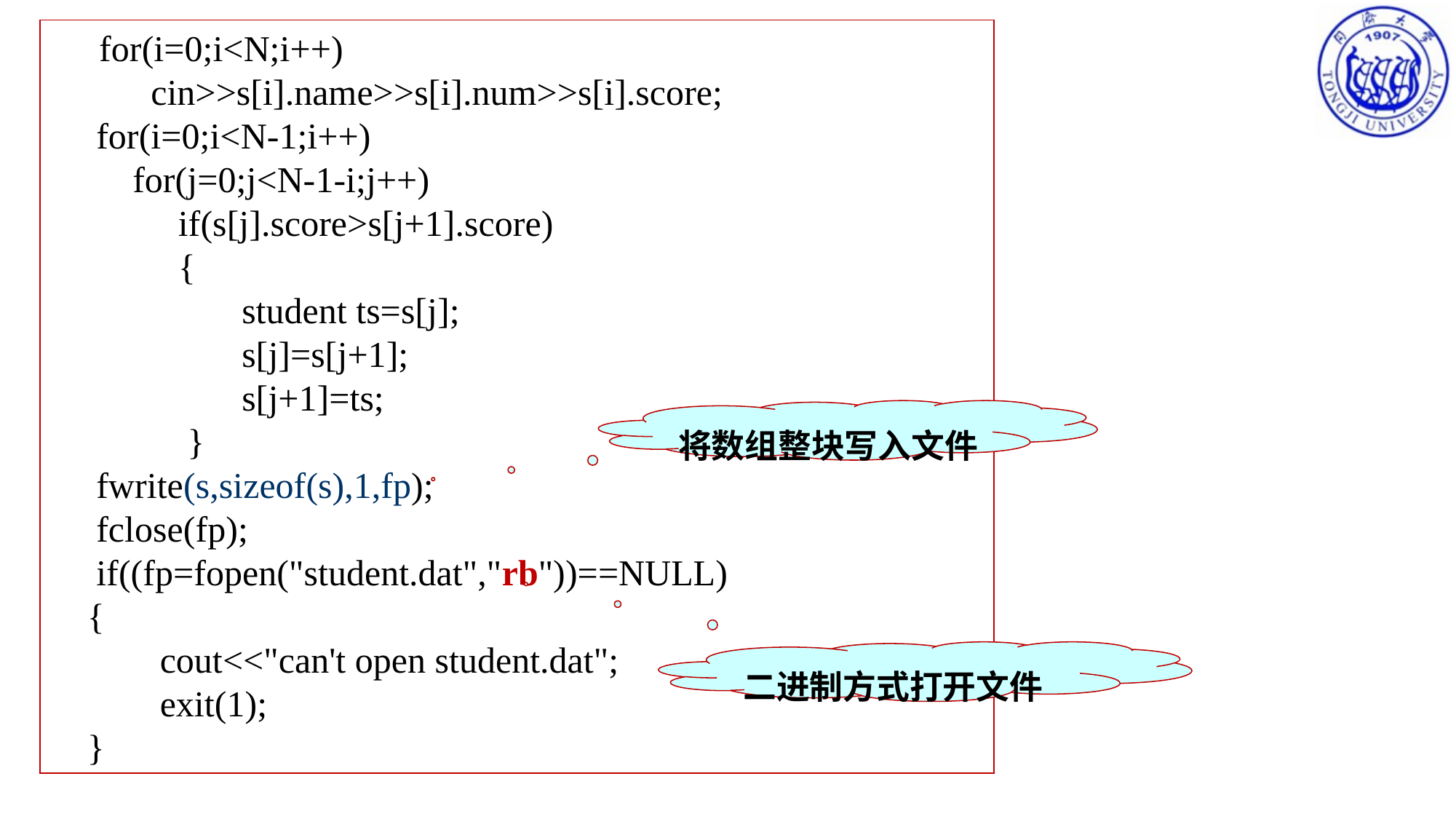

for(i=0;i<N;i++)
           cin>>s[i].name>>s[i].num>>s[i].score;
     for(i=0;i<N-1;i++)
         for(j=0;j<N-1-i;j++)
              if(s[j].score>s[j+1].score)
              {
                     student ts=s[j];
                     s[j]=s[j+1];
                     s[j+1]=ts;
               }
     fwrite(s,sizeof(s),1,fp);
     fclose(fp);
     if((fp=fopen("student.dat","rb"))==NULL)
    {
	cout<<"can't open student.dat";
	exit(1);
    }
将数组整块写入文件
二进制方式打开文件